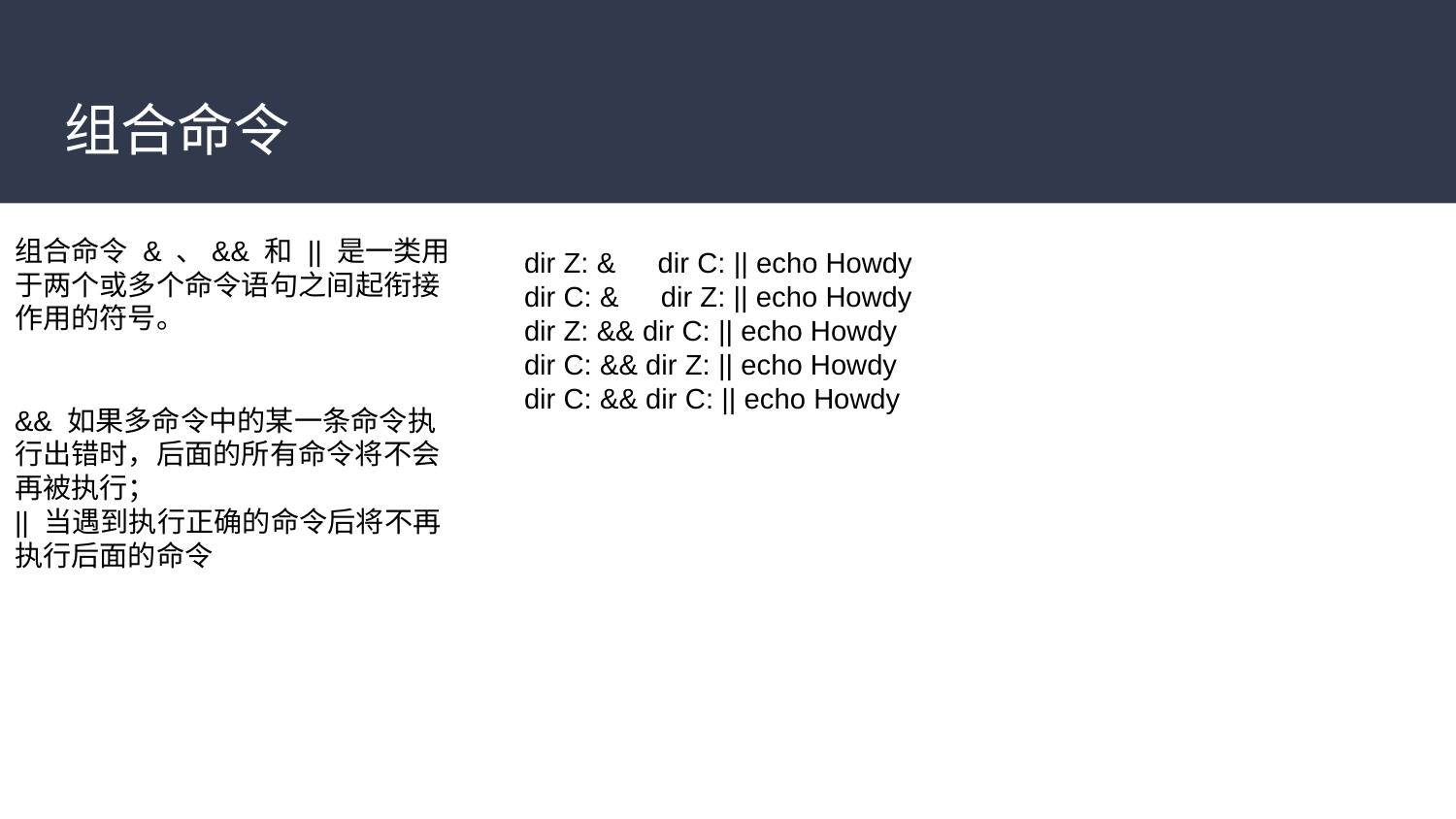

# 组合命令
组合命令 & 、&& 和 || 是一类用于两个或多个命令语句之间起衔接作用的符号。
dir Z: &　dir C: || echo Howdy
dir C: &　dir Z: || echo Howdy
dir Z: && dir C: || echo Howdy
dir C: && dir Z: || echo Howdy
dir C: && dir C: || echo Howdy
&& 如果多命令中的某一条命令执行出错时，后面的所有命令将不会再被执行；
|| 当遇到执行正确的命令后将不再执行后面的命令